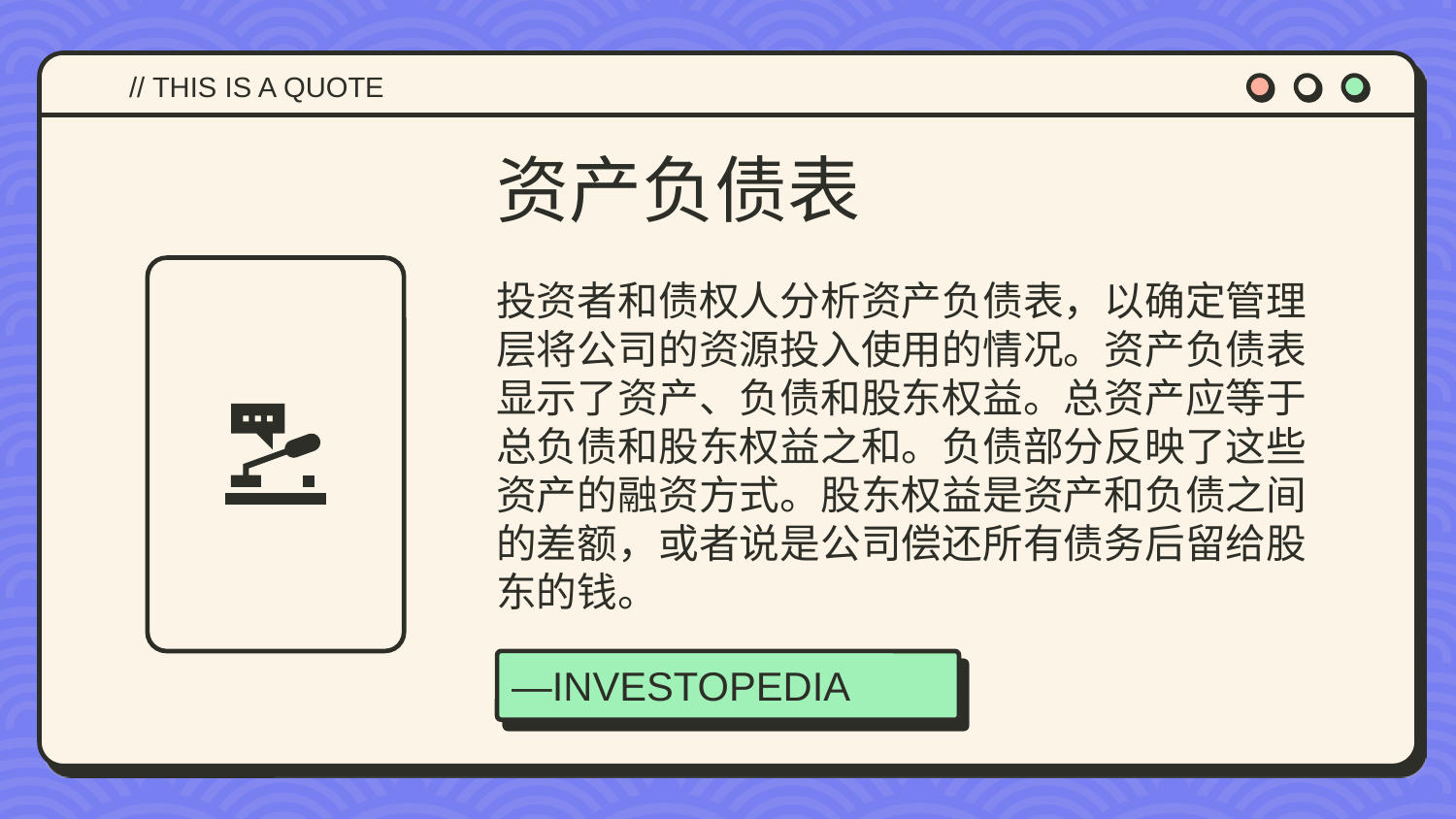

// THIS IS A QUOTE
资产负债表

投资者和债权人分析资产负债表，以确定管理层将公司的资源投入使用的情况。资产负债表显示了资产、负债和股东权益。总资产应等于总负债和股东权益之和。负债部分反映了这些资产的融资方式。股东权益是资产和负债之间的差额，或者说是公司偿还所有债务后留给股东的钱。

—INVESTOPEDIA